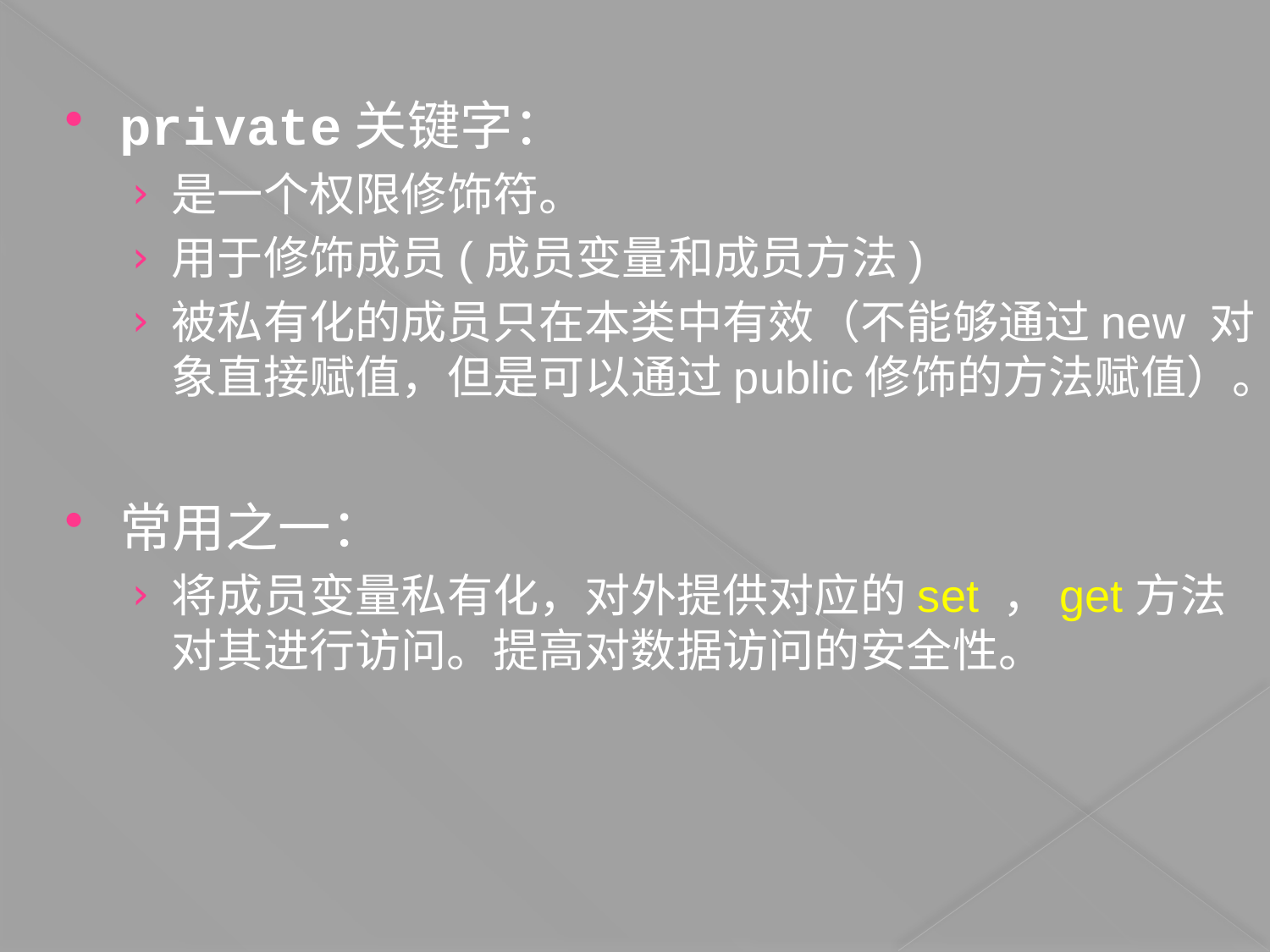

# private关键字：
是一个权限修饰符。
用于修饰成员(成员变量和成员方法)
被私有化的成员只在本类中有效（不能够通过new 对象直接赋值，但是可以通过public修饰的方法赋值）。

常用之一：
将成员变量私有化，对外提供对应的set ，get方法对其进行访问。提高对数据访问的安全性。